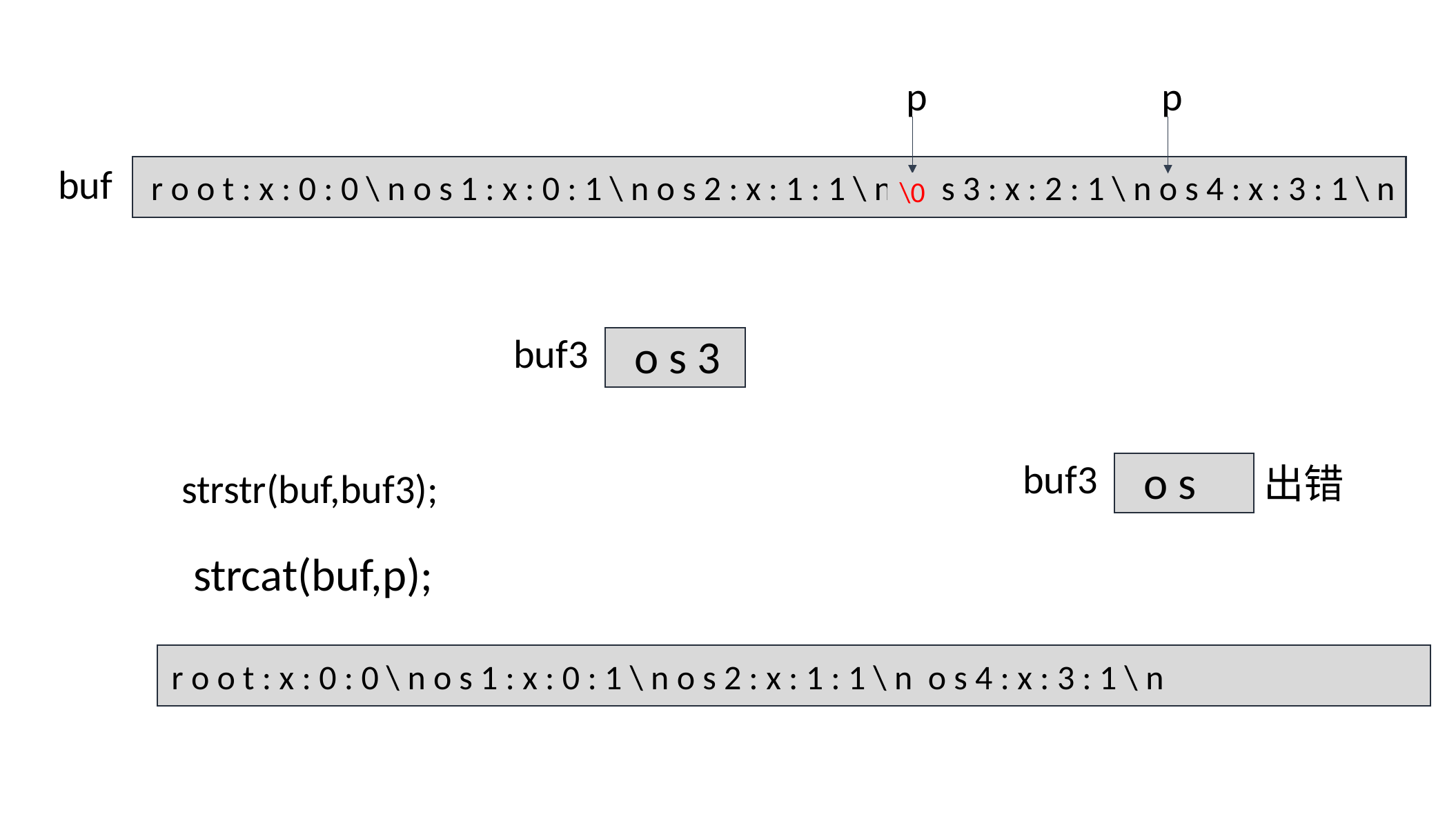

p
p
buf

r o o t : x : 0 : 0 \ n o s 1 : x : 0 : 1 \ n o s 2 : x : 1 : 1 \ n  o  s 3 : x : 2 : 1 \ n o s 4 : x : 3 : 1 \ n
\0
o s 3
buf3

o s
buf3

出错
strstr(buf,buf3);
strcat(buf,p);

r o o t : x : 0 : 0 \ n o s 1 : x : 0 : 1 \ n o s 2 : x : 1 : 1 \ n  o s 4 : x : 3 : 1 \ n